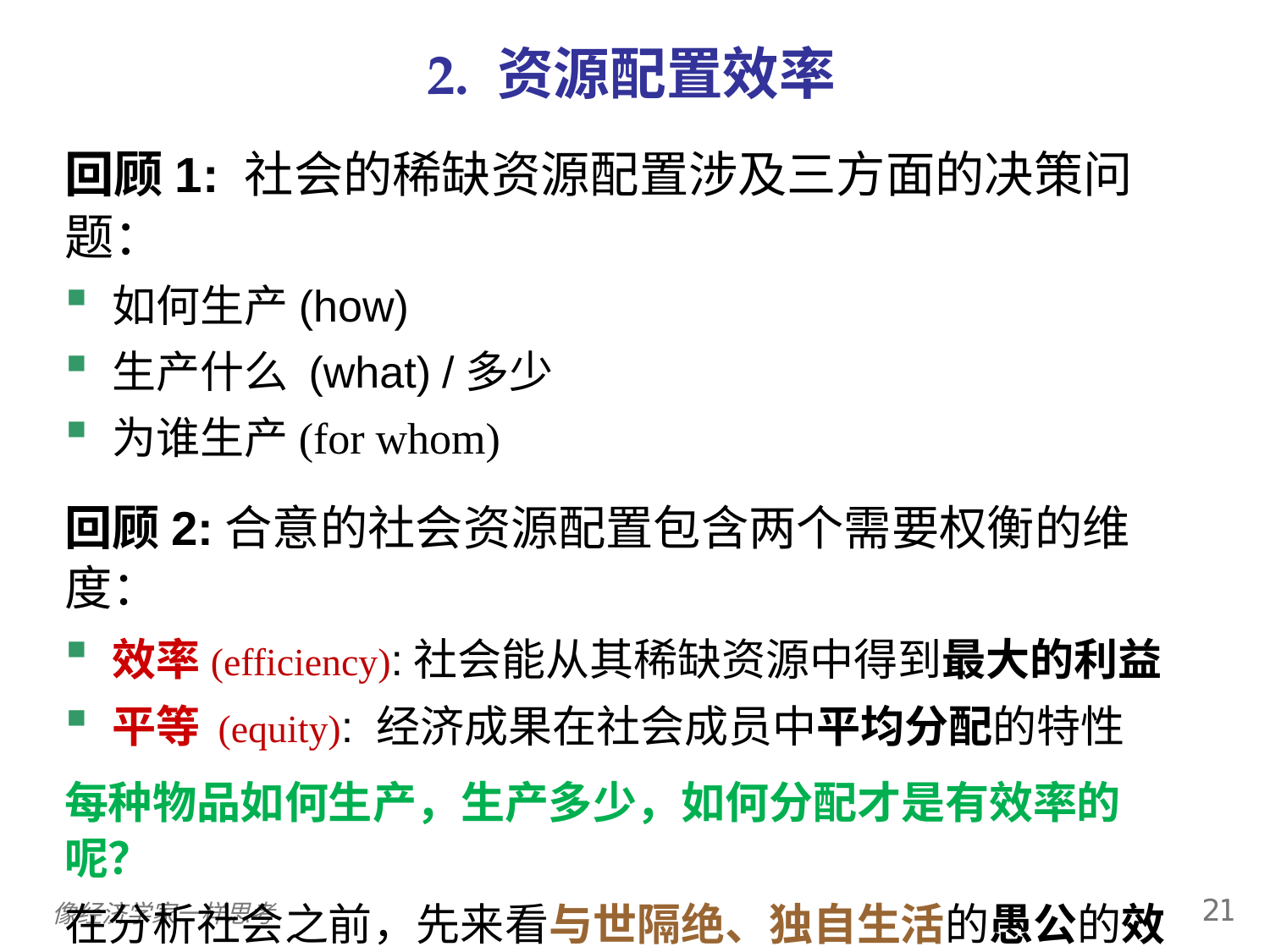

2. 资源配置效率
回顾1: 社会的稀缺资源配置涉及三方面的决策问题：
如何生产(how)
生产什么 (what) /多少
为谁生产(for whom)
回顾2:合意的社会资源配置包含两个需要权衡的维度：
效率(efficiency):社会能从其稀缺资源中得到最大的利益
平等 (equity): 经济成果在社会成员中平均分配的特性
每种物品如何生产，生产多少，如何分配才是有效率的呢？
在分析社会之前，先来看与世隔绝、独自生活的愚公的效率：他每种物品如何生产，生产多少才能获得最大利益

21
像经济学家一样思考